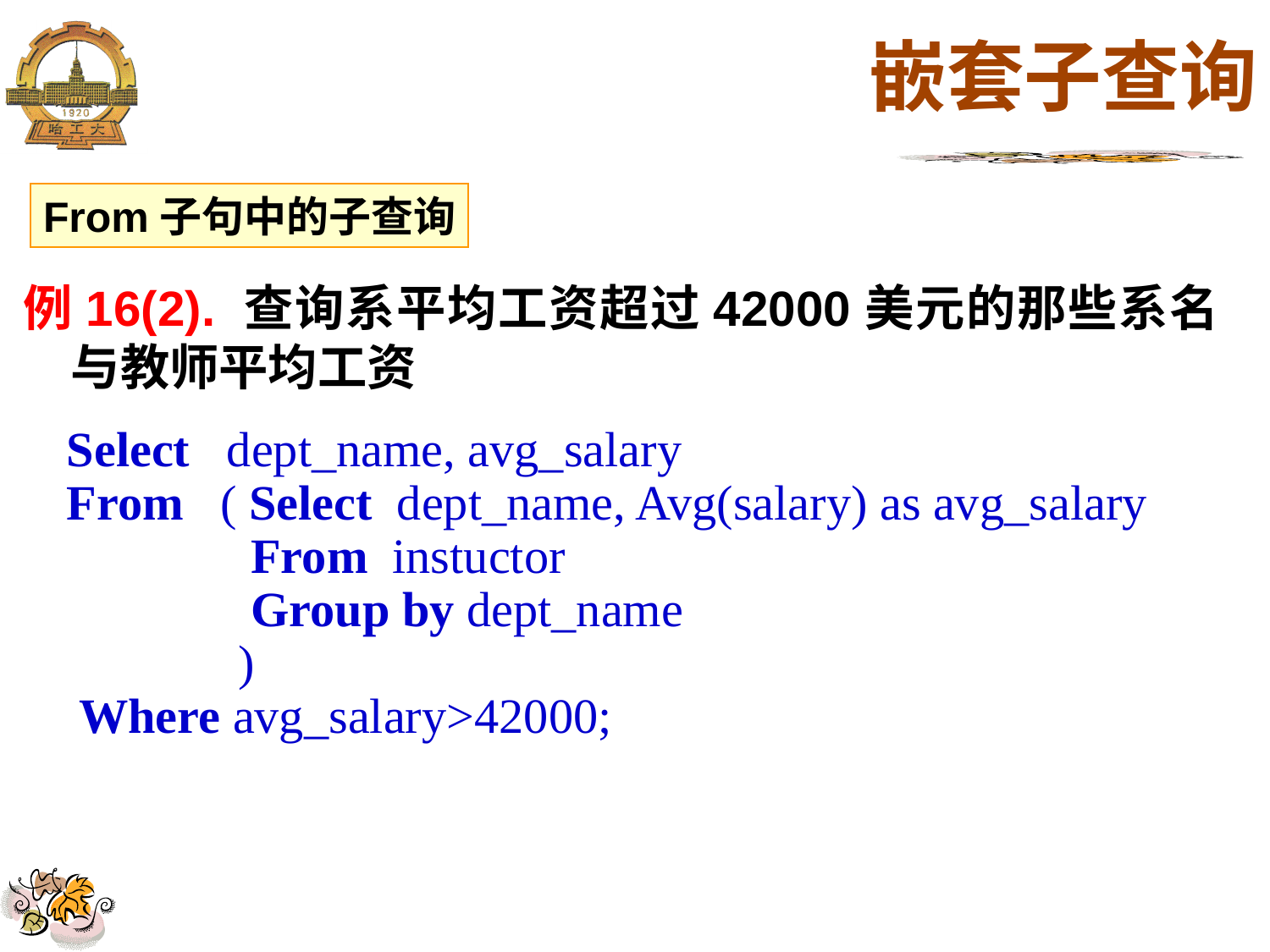

嵌套子查询
From子句中的子查询
例16(2). 查询系平均工资超过42000美元的那些系名与教师平均工资

Select   dept_name, avg_salary
From   ( Select  dept_name, Avg(salary) as avg_salary
               From  instuctor
               Group by dept_name
              )
 Where avg_salary>42000;